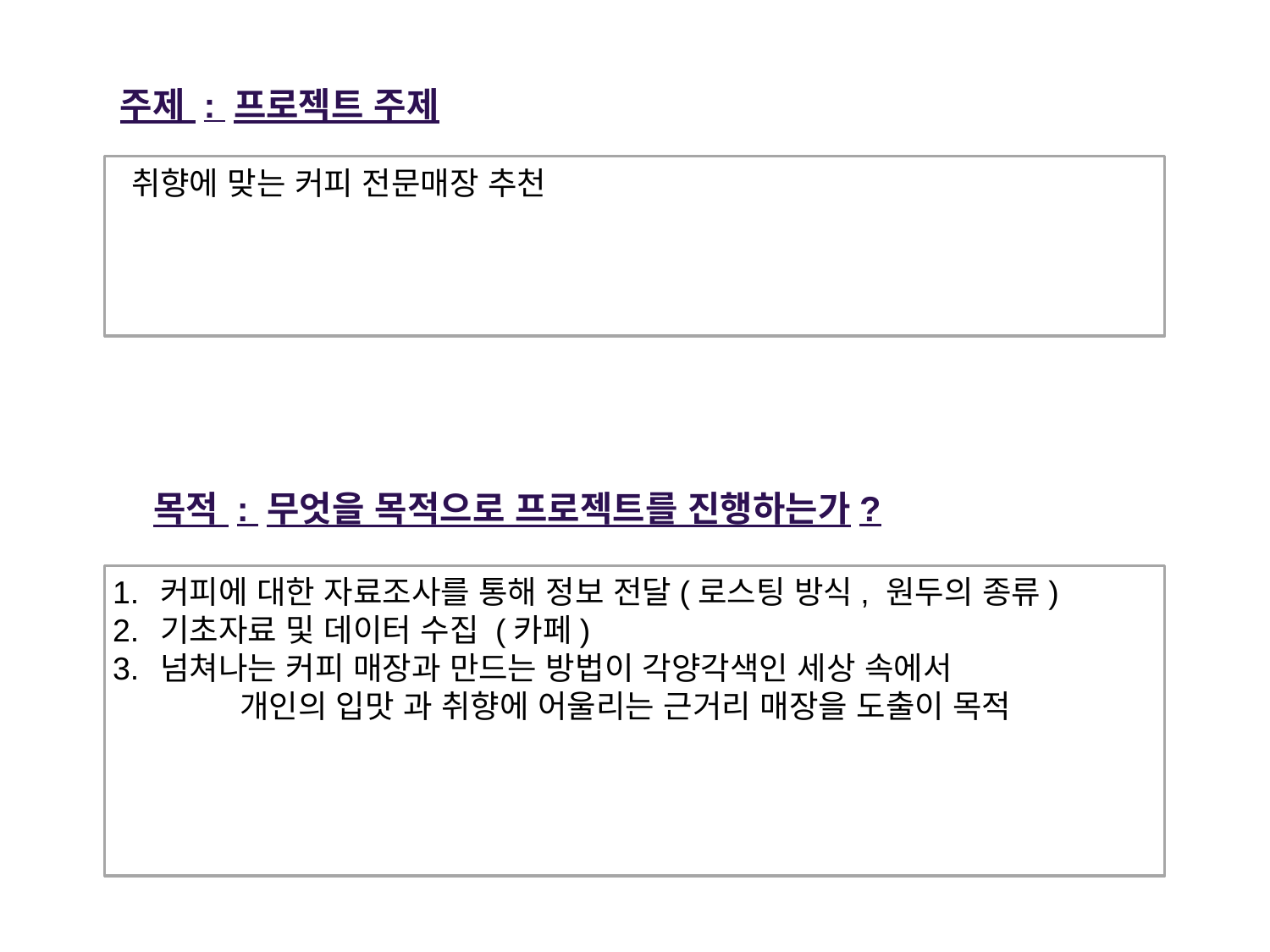

주제 : 프로젝트 주제

 취향에 맞는 커피 전문매장 추천
목적 : 무엇을 목적으로 프로젝트를 진행하는가?
커피에 대한 자료조사를 통해 정보 전달(로스팅 방식, 원두의 종류)
기초자료 및 데이터 수집 (카페)
넘쳐나는 커피 매장과 만드는 방법이 각양각색인 세상 속에서
	개인의 입맛 과 취향에 어울리는 근거리 매장을 도출이 목적